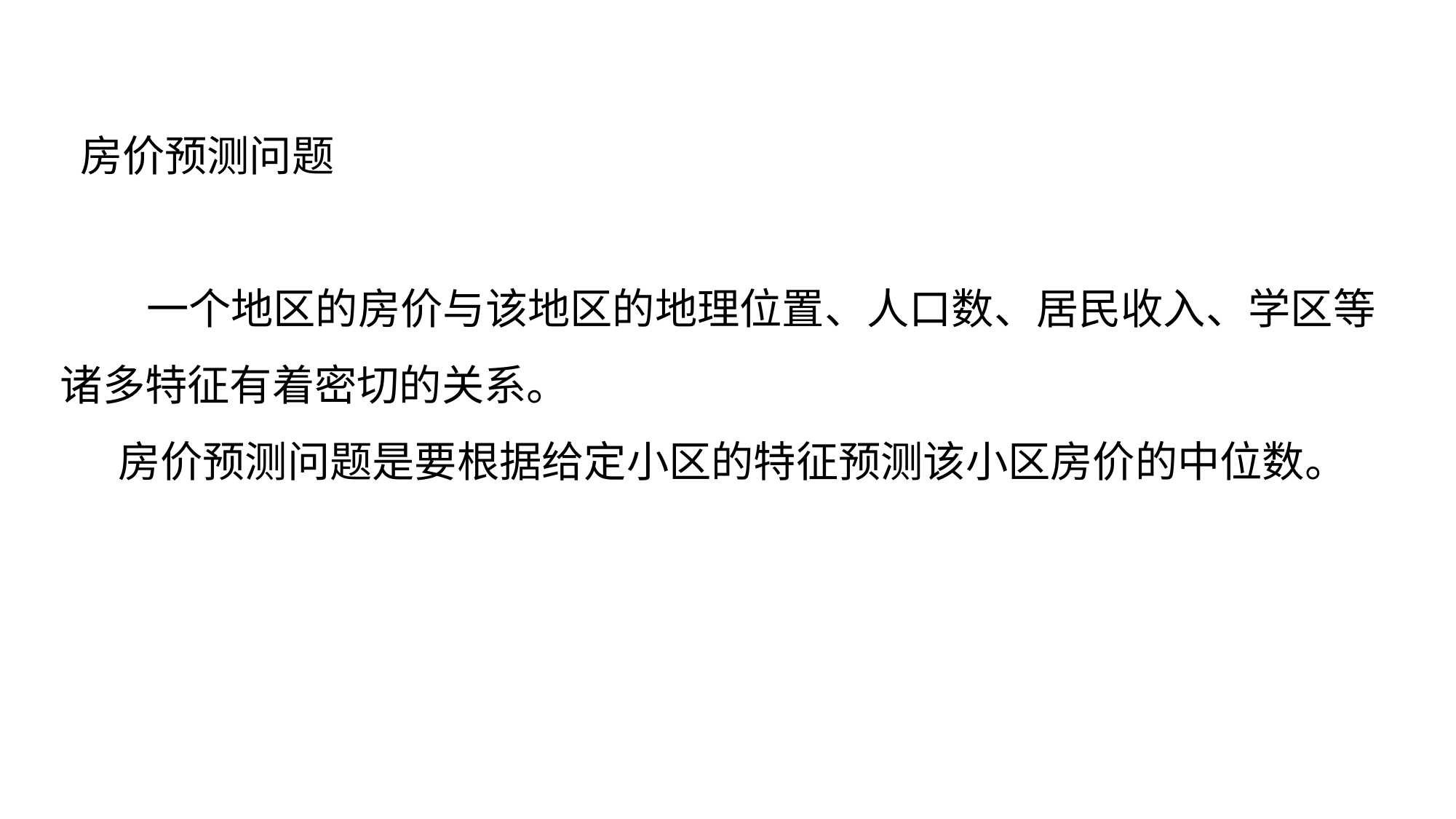

房价预测问题

        一个地区的房价与该地区的地理位置、人口数、居民收入、学区等诸多特征有着密切的关系。
     房价预测问题是要根据给定小区的特征预测该小区房价的中位数。